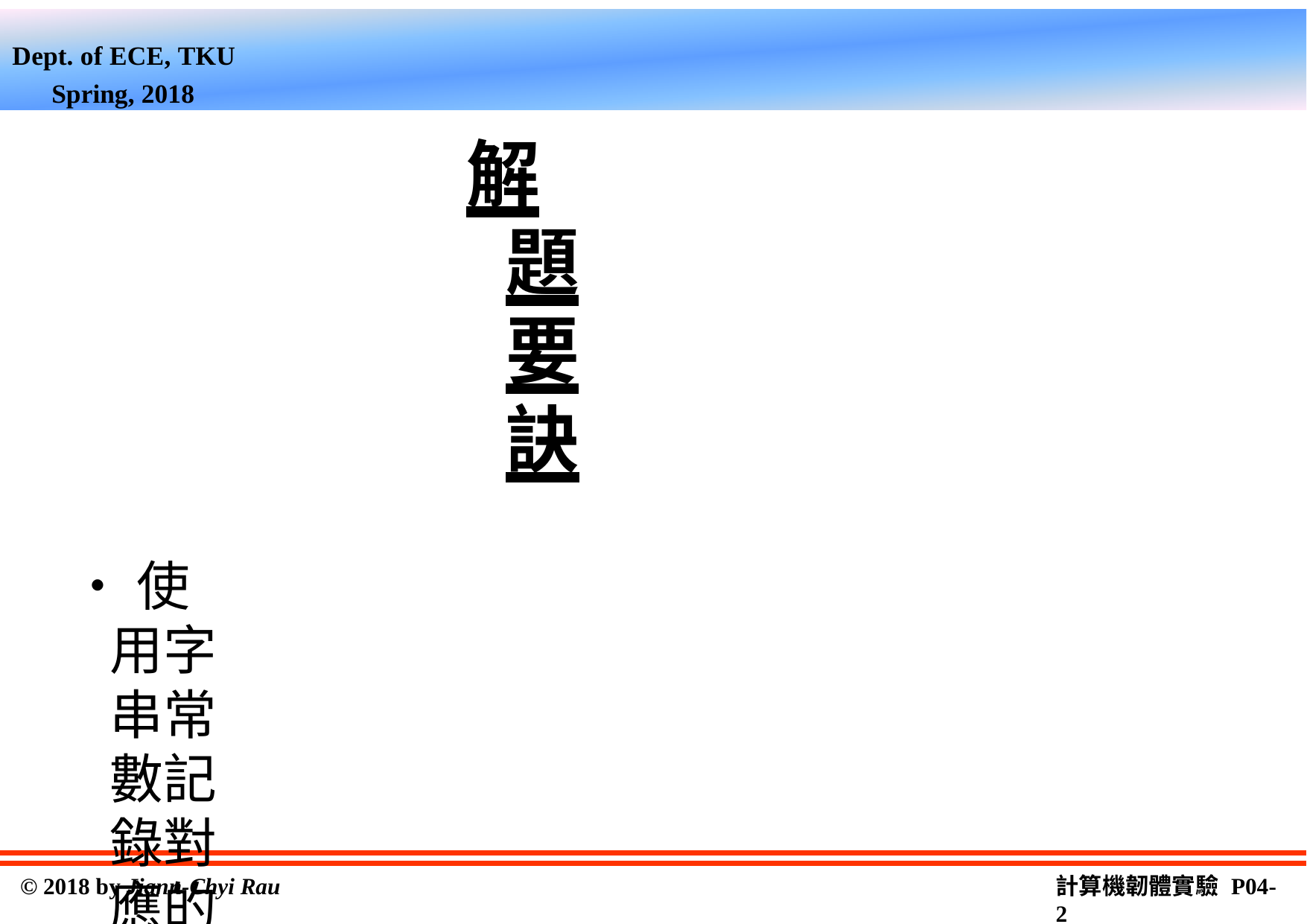

Dept. of ECE, TKU Spring, 2018
解題要訣

‧使用字串常數記錄對應的鏡像字元
– ASCII碼的應用
‧字串常數陣列

計算機韌體實驗 P04-2
© 2018 by Jiann-Chyi Rau